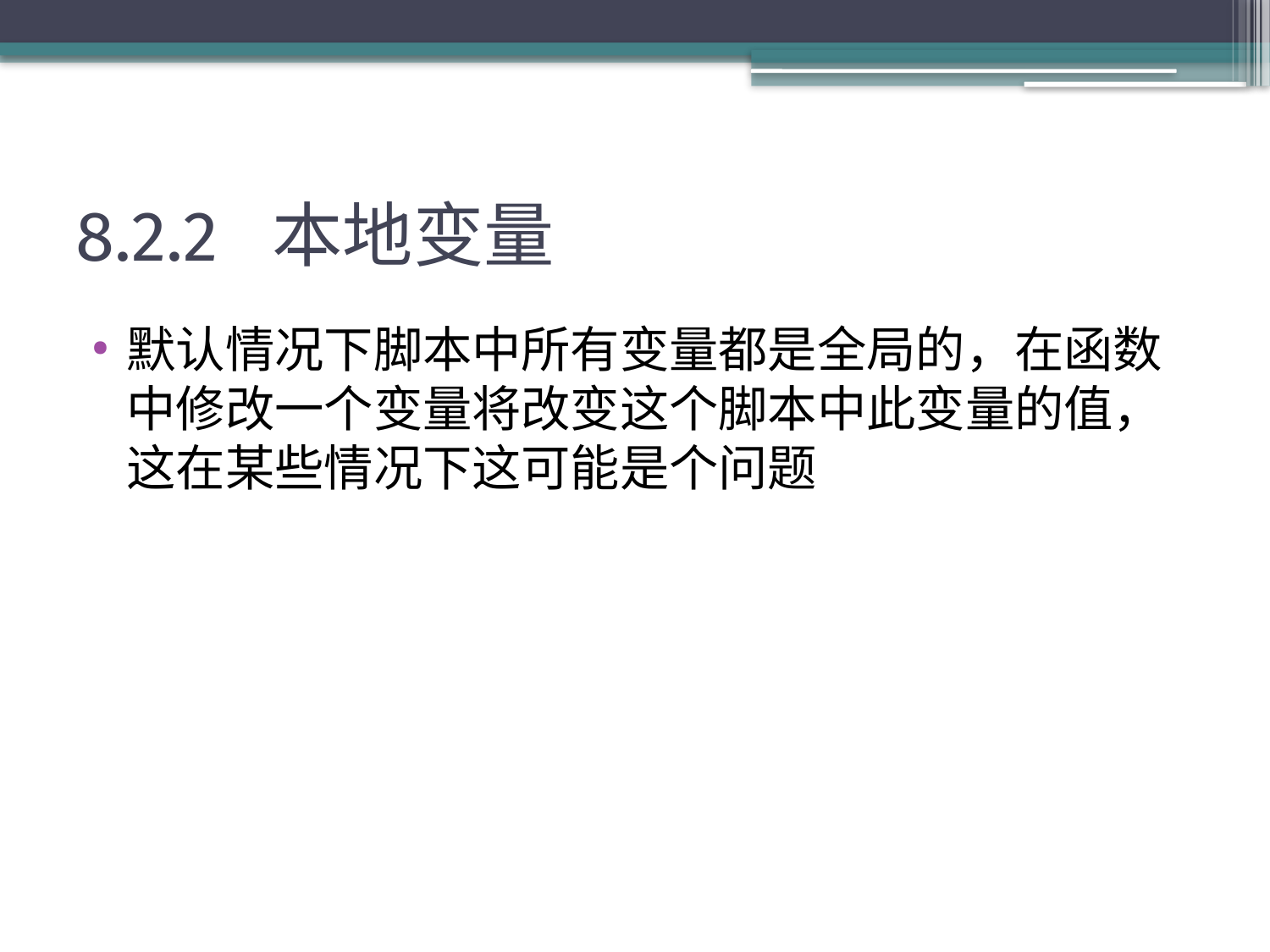

# 8.2.2  本地变量
默认情况下脚本中所有变量都是全局的，在函数中修改一个变量将改变这个脚本中此变量的值，这在某些情况下这可能是个问题